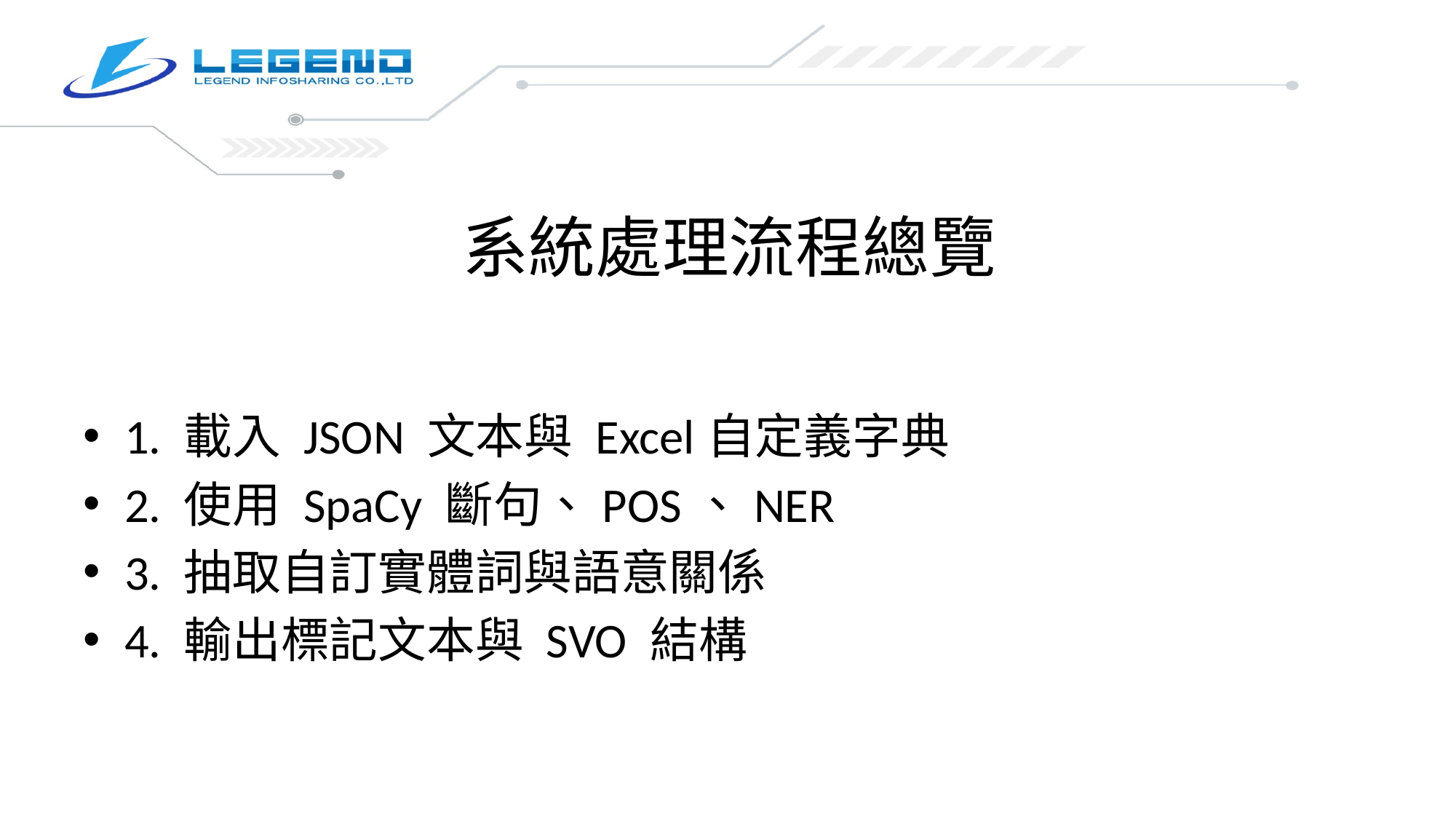

# 系統處理流程總覽

1. 載入 JSON 文本與 Excel自定義字典
2. 使用 SpaCy 斷句、POS、NER
3. 抽取自訂實體詞與語意關係
4. 輸出標記文本與 SVO 結構